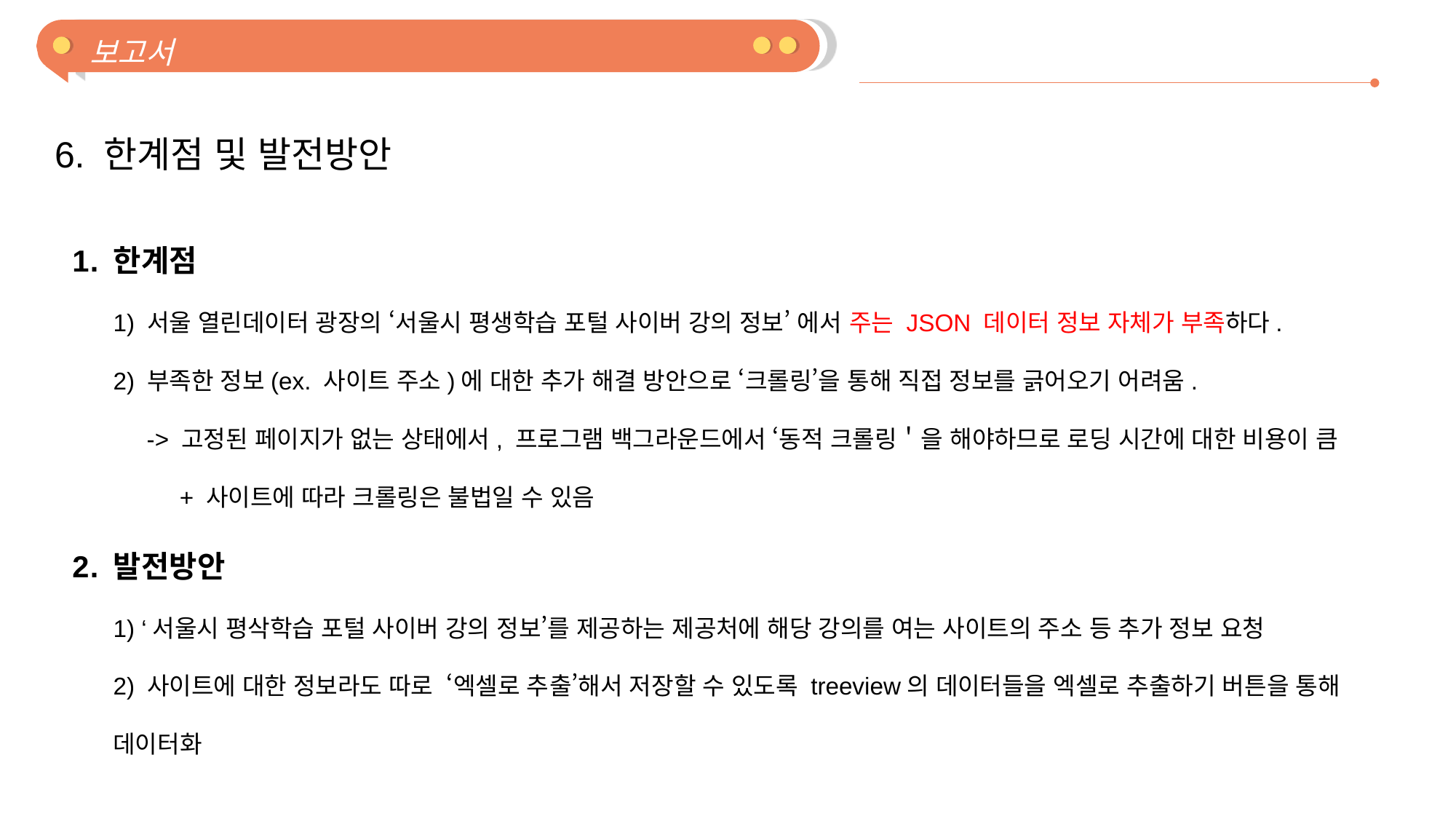

보고서

6. 한계점 및 발전방안
한계점
1) 서울 열린데이터 광장의 ‘서울시 평생학습 포털 사이버 강의 정보’ 에서 주는 JSON 데이터 정보 자체가 부족하다.
2) 부족한 정보(ex. 사이트 주소)에 대한 추가 해결 방안으로 ‘크롤링’을 통해 직접 정보를 긁어오기 어려움.
     -> 고정된 페이지가 없는 상태에서, 프로그램 백그라운드에서 ‘동적 크롤링＇을 해야하므로 로딩 시간에 대한 비용이 큼
         + 사이트에 따라 크롤링은 불법일 수 있음
발전방안
1) ‘서울시 평삭학습 포털 사이버 강의 정보’를 제공하는 제공처에 해당 강의를 여는 사이트의 주소 등 추가 정보 요청
2) 사이트에 대한 정보라도 따로  ‘엑셀로 추출’해서 저장할 수 있도록 treeview의 데이터들을 엑셀로 추출하기 버튼을 통해 데이터화